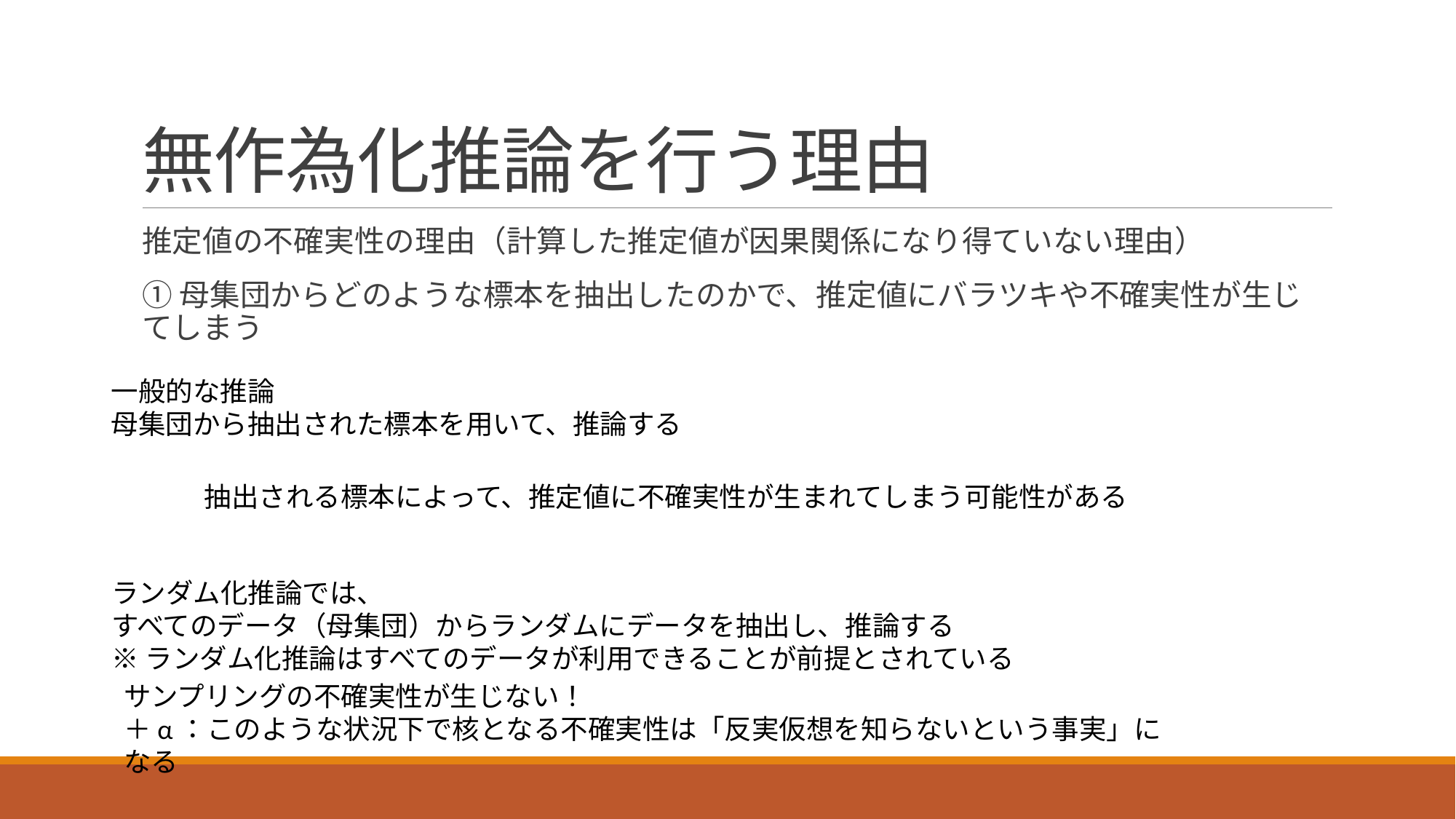

# 無作為化推論を行う理由
推定値の不確実性の理由（計算した推定値が因果関係になり得ていない理由）
①母集団からどのような標本を抽出したのかで、推定値にバラツキや不確実性が生じてしまう

一般的な推論
母集団から抽出された標本を用いて、推論する

抽出される標本によって、推定値に不確実性が生まれてしまう可能性がある
ランダム化推論では、
すべてのデータ（母集団）からランダムにデータを抽出し、推論する
※ランダム化推論はすべてのデータが利用できることが前提とされている
サンプリングの不確実性が生じない！
＋α：このような状況下で核となる不確実性は「反実仮想を知らないという事実」になる